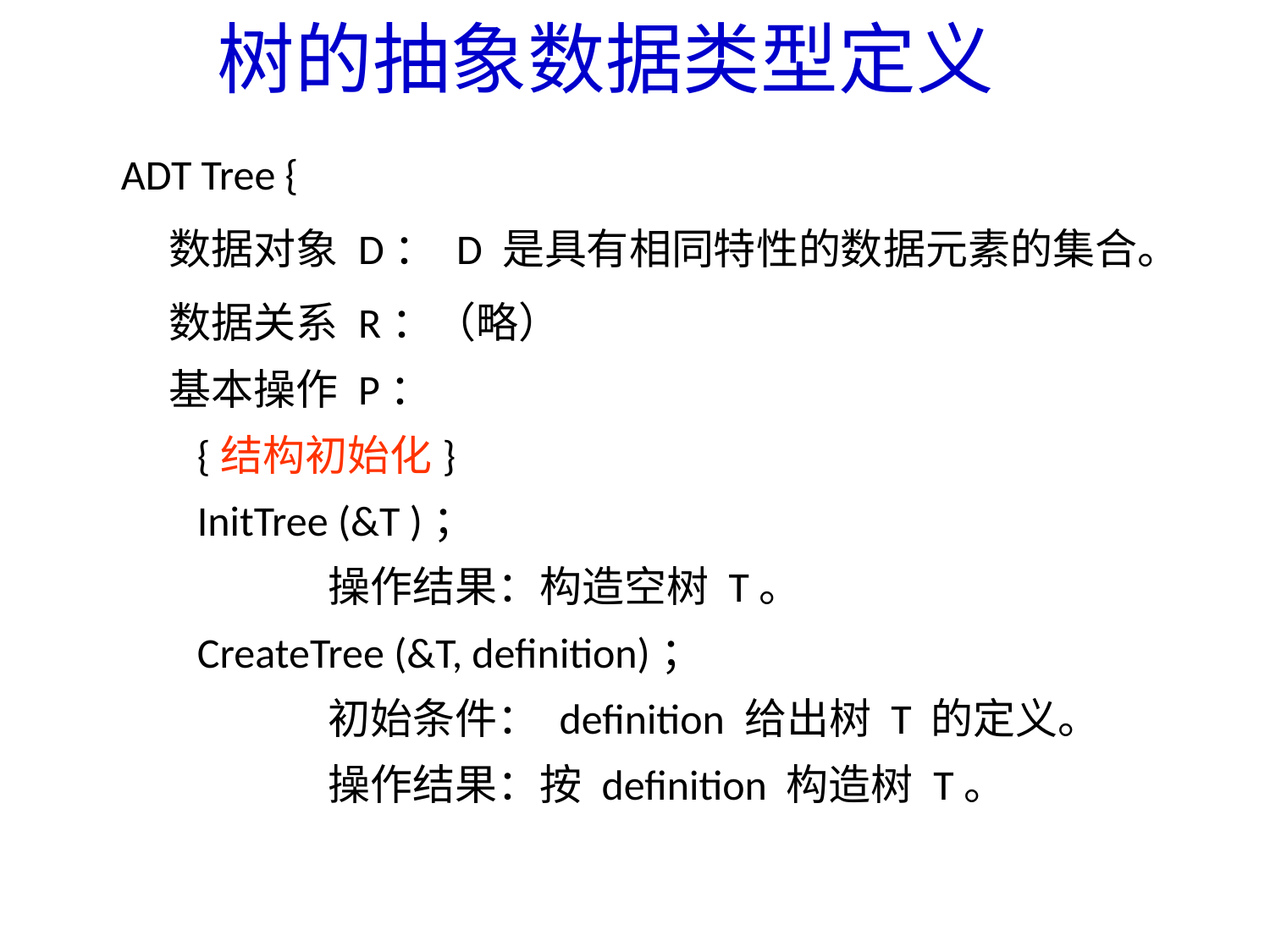

树的抽象数据类型定义
ADT Tree {
    数据对象 D： D 是具有相同特性的数据元素的集合。
    数据关系 R：（略）
    基本操作 P：
        {结构初始化}
        InitTree (&T )；
              操作结果：构造空树 T。
        CreateTree (&T, definition)；
              初始条件： definition 给出树 T 的定义。
              操作结果：按 definition 构造树 T。